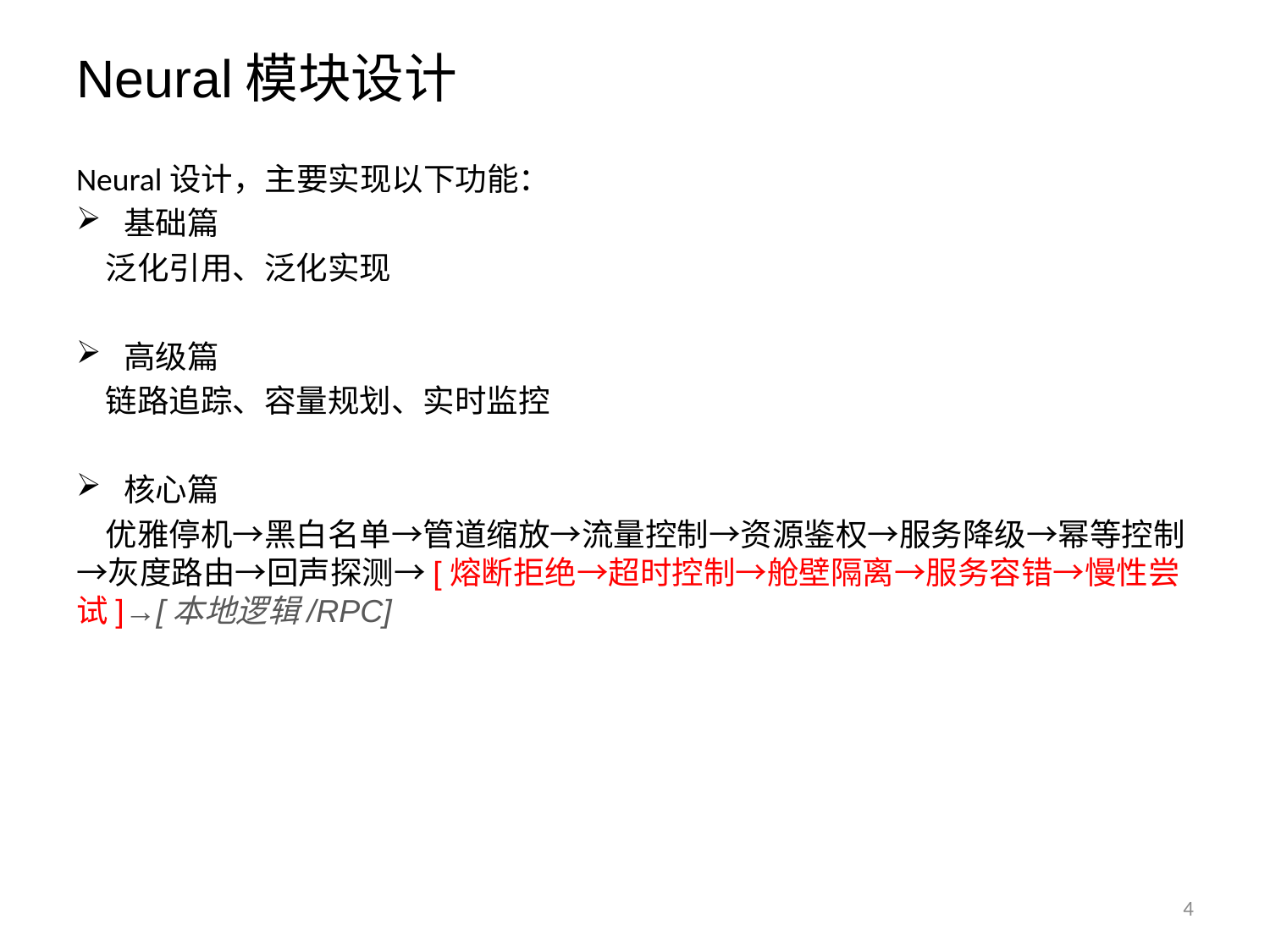

# Neural模块设计
Neural设计，主要实现以下功能：
基础篇
   泛化引用、泛化实现

高级篇
   链路追踪、容量规划、实时监控

核心篇
   优雅停机→黑白名单→管道缩放→流量控制→资源鉴权→服务降级→幂等控制→灰度路由→回声探测→[熔断拒绝→超时控制→舱壁隔离→服务容错→慢性尝试]→[本地逻辑/RPC]
4